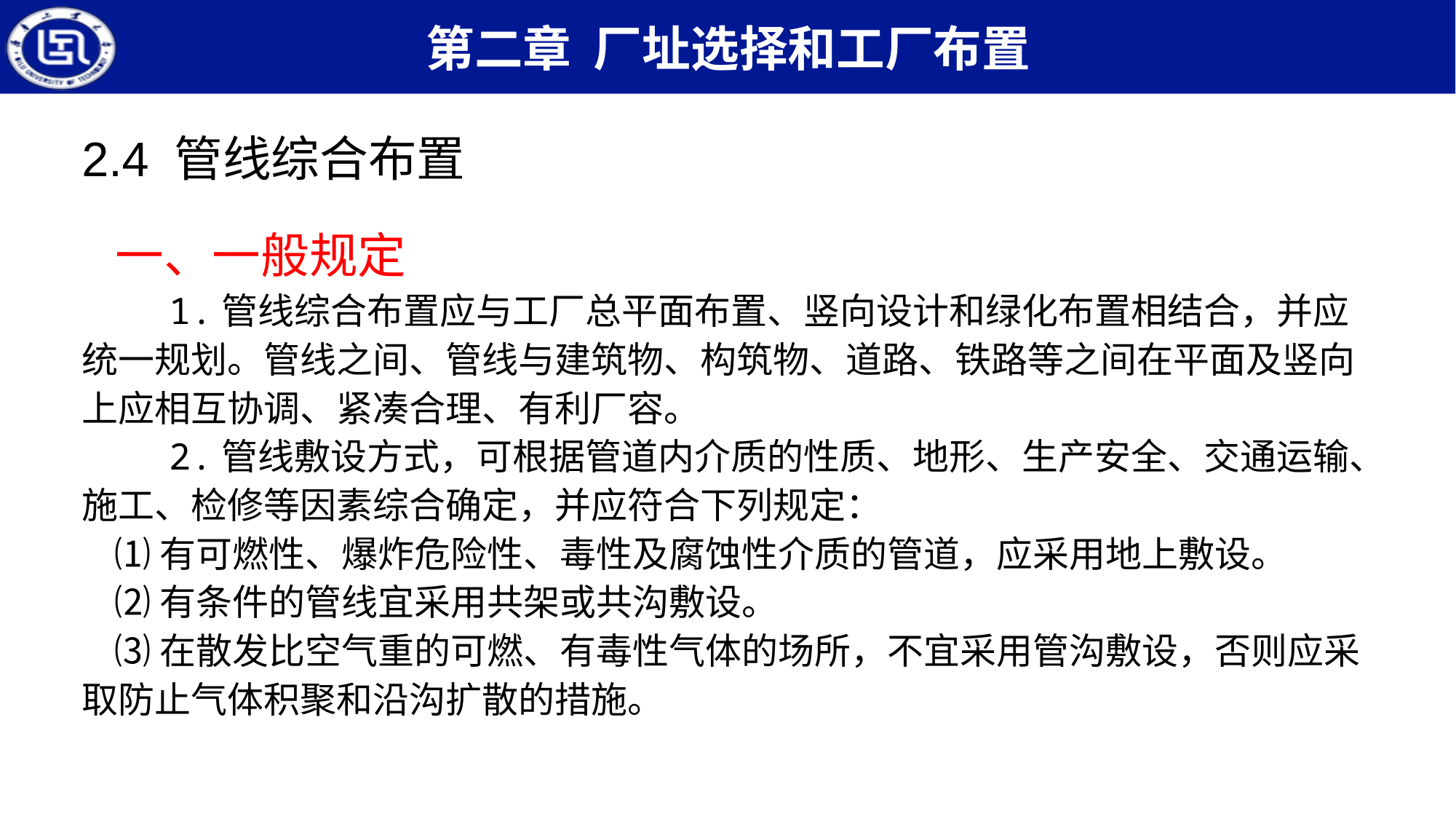

2.4 管线综合布置

  一、一般规定
    1.管线综合布置应与工厂总平面布置、竖向设计和绿化布置相结合，并应统一规划。管线之间、管线与建筑物、构筑物、道路、铁路等之间在平面及竖向上应相互协调、紧凑合理、有利厂容。
    2.管线敷设方式，可根据管道内介质的性质、地形、生产安全、交通运输、施工、检修等因素综合确定，并应符合下列规定：
    ⑴有可燃性、爆炸危险性、毒性及腐蚀性介质的管道，应采用地上敷设。
    ⑵有条件的管线宜采用共架或共沟敷设。
    ⑶在散发比空气重的可燃、有毒性气体的场所，不宜采用管沟敷设，否则应采取防止气体积聚和沿沟扩散的措施。